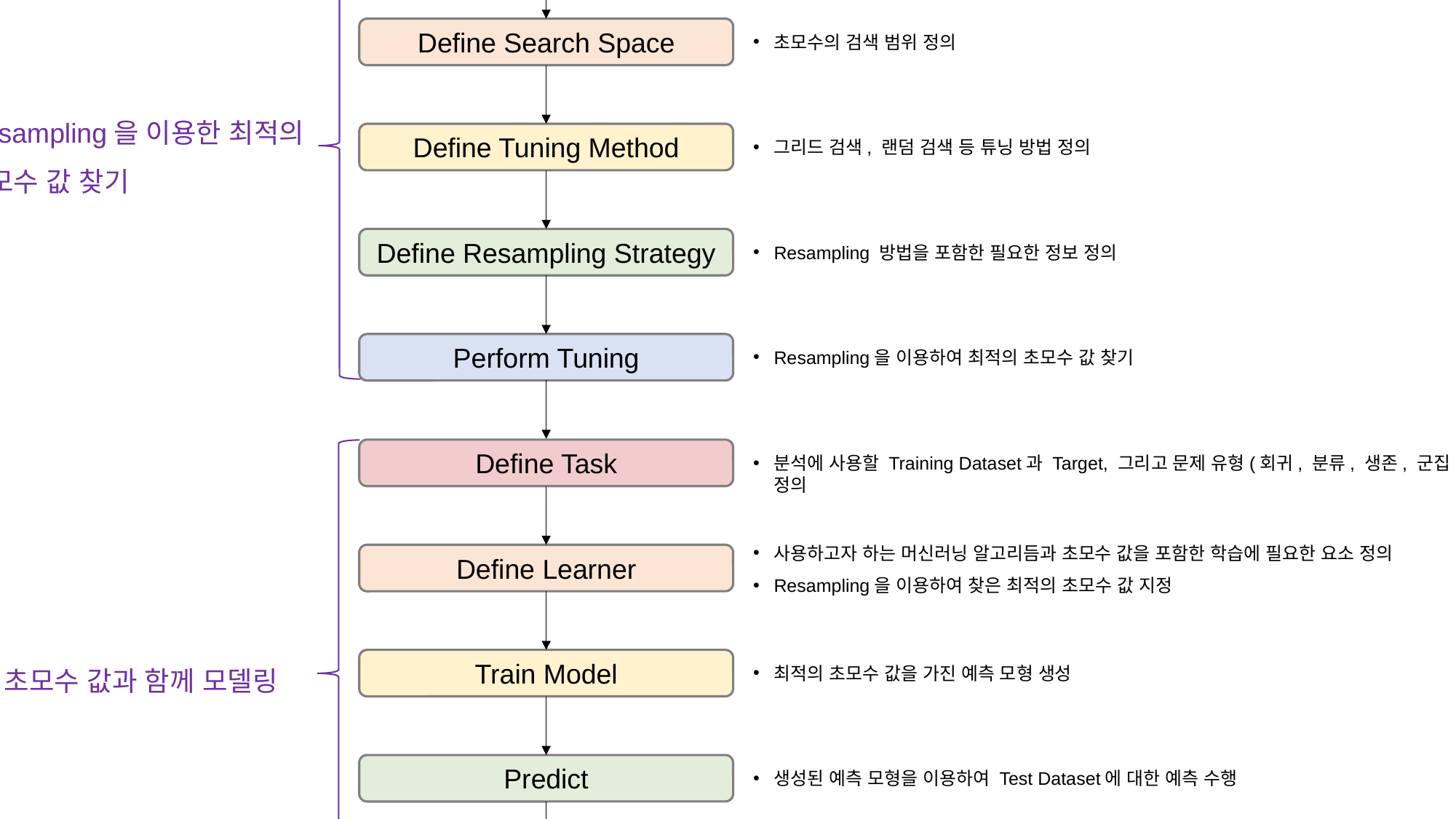

Define Task
분석에 사용할 Training Dataset 과 Target, 그리고 문제 유형(회귀, 분류, 생존, 군집 등) 정의
Define Search Space
초모수의 검색 범위 정의
Resampling을 이용한 최적의 초모수 값 찾기
Define Tuning Method
그리드 검색, 랜덤 검색 등 튜닝 방법 정의
Define Resampling Strategy
Resampling 방법을 포함한 필요한 정보 정의
Perform Tuning
Resampling을 이용하여 최적의 초모수 값 찾기
Define Task
분석에 사용할 Training Dataset과 Target, 그리고 문제 유형(회귀, 분류, 생존, 군집 등) 정의
사용하고자 하는 머신러닝 알고리듬과 초모수 값을 포함한 학습에 필요한 요소 정의
Resampling을 이용하여 찾은 최적의 초모수 값 지정
Define Learner
Train Model
최적의 초모수 값을 가진 예측 모형 생성
Predict
생성된 예측 모형을 이용하여 Test Dataset에 대한 예측 수행
Evaluate
Test Dataset의 실제값과 예측 결과를 비교하여 생성된 예측 모형의 성능 평가

최적의 초모수 값과 함께 모델링